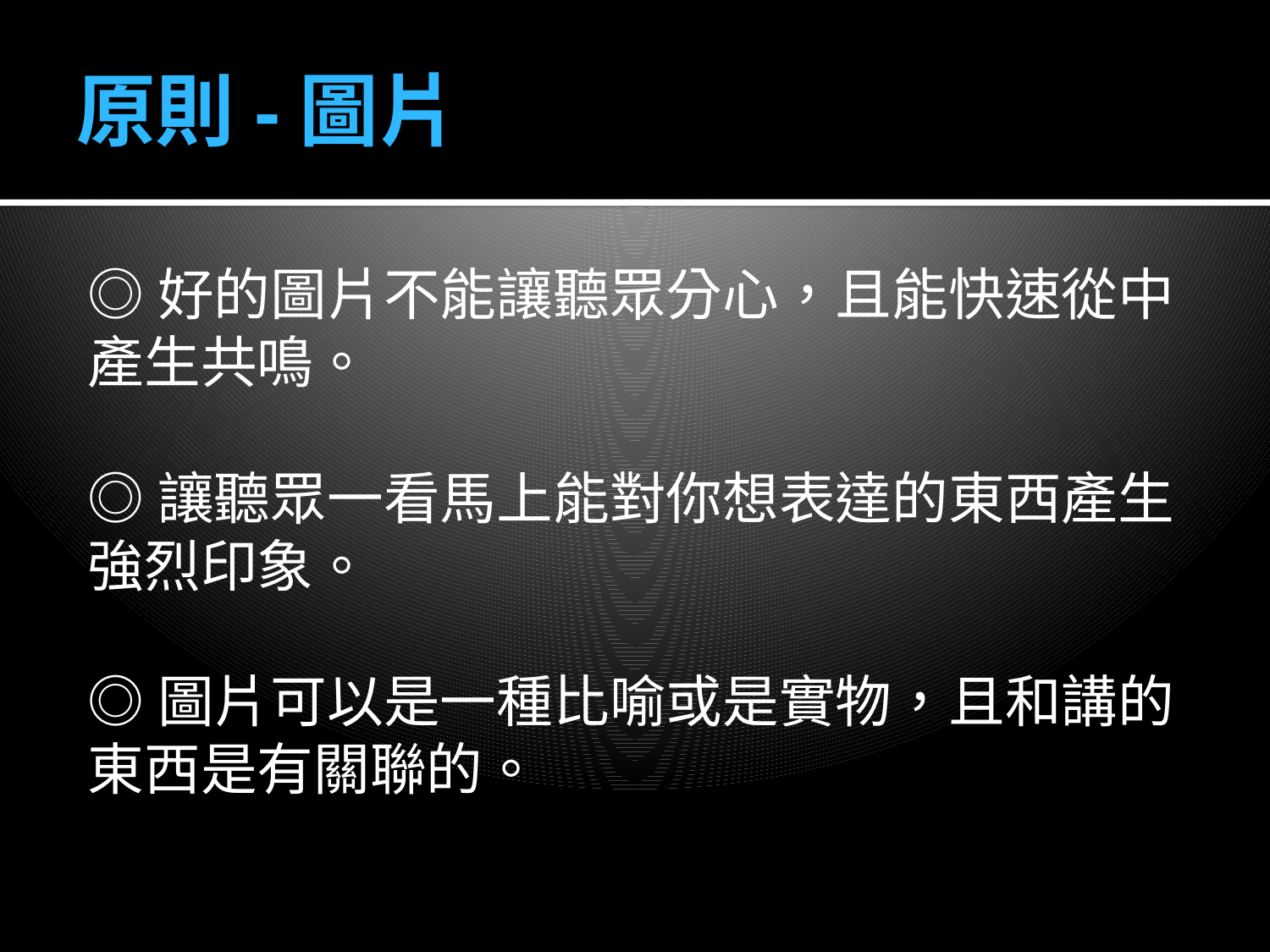

# 原則-圖片
◎好的圖片不能讓聽眾分心，且能快速從中產生共鳴。

◎讓聽眾一看馬上能對你想表達的東西產生強烈印象。

◎圖片可以是一種比喻或是實物，且和講的東西是有關聯的。